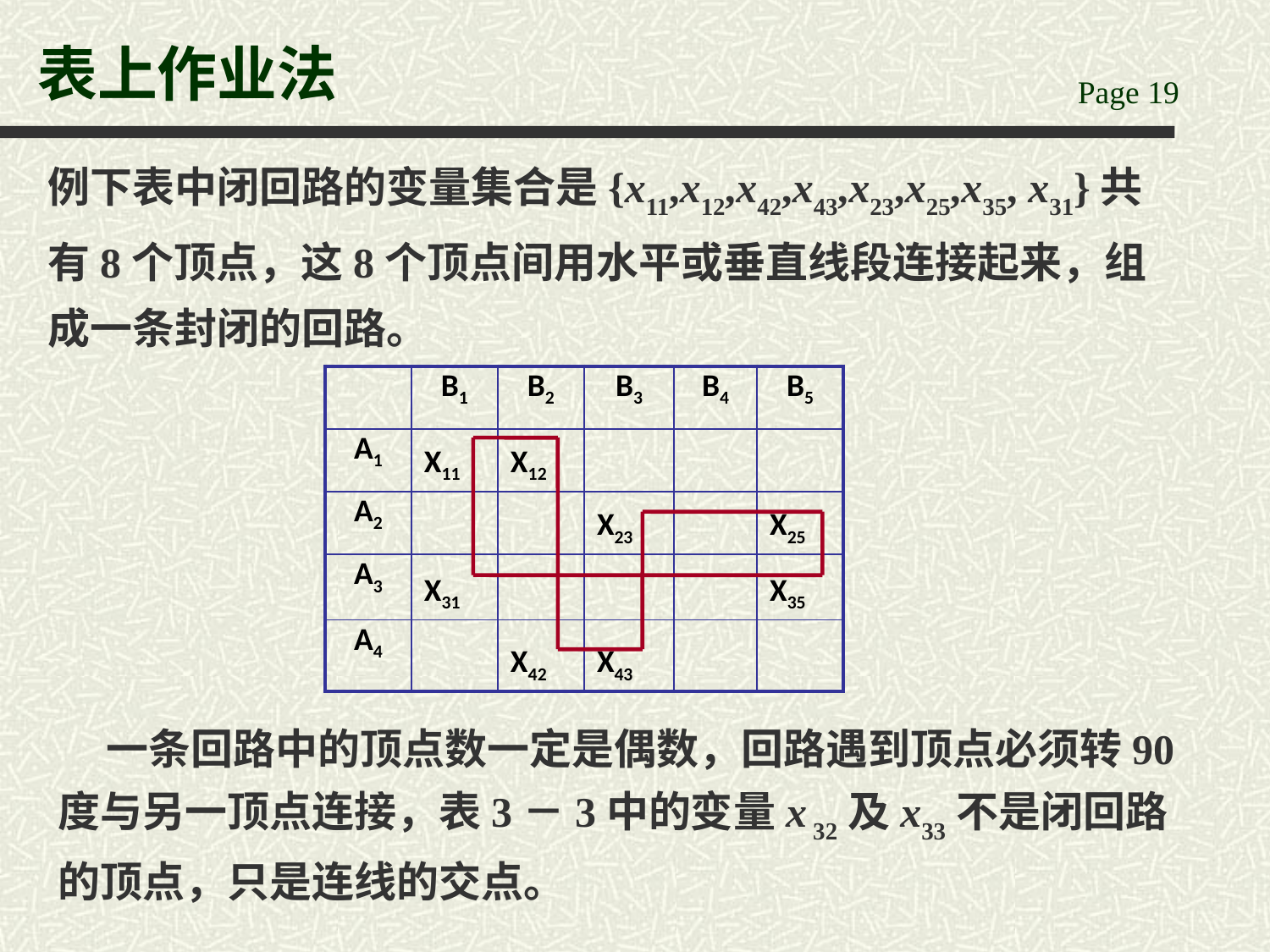

# 表上作业法
例下表中闭回路的变量集合是{x11,x12,x42,x43,x23,x25,x35, x31}共有8个顶点，这8个顶点间用水平或垂直线段连接起来，组成一条封闭的回路。
|  | B1 | B2 | B3 | B4 | B5 |
| --- | --- | --- | --- | --- | --- |
| A1 | X11 | X12 |  |  |  |
| A2 |  |  | X23 |  | X25 |
| A3 | X31 |  |  |  | X35 |
| A4 |  | X42 | X43 |  |  |

    一条回路中的顶点数一定是偶数，回路遇到顶点必须转90度与另一顶点连接，表3－3中的变量x 32及x33不是闭回路的顶点，只是连线的交点。